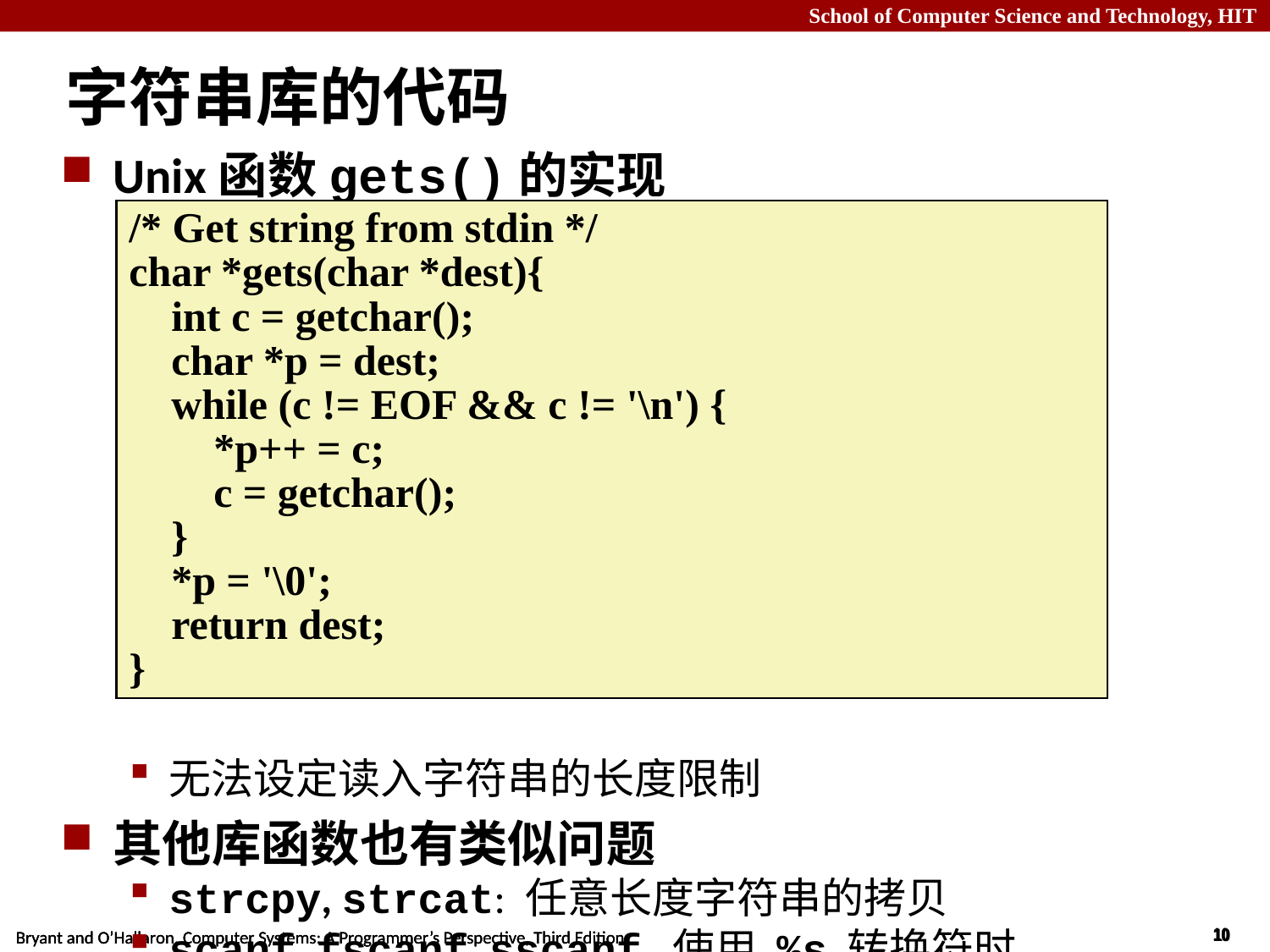

# 字符串库的代码
Unix函数gets()的实现

无法设定读入字符串的长度限制
其他库函数也有类似问题
strcpy, strcat: 任意长度字符串的拷贝
scanf, fscanf, sscanf, 使用 %s 转换符时
/* Get string from stdin */
char *gets(char *dest){
    int c = getchar();
    char *p = dest;
    while (c != EOF && c != '\n') {
        *p++ = c;
        c = getchar();
    }
    *p = '\0';
    return dest;
}